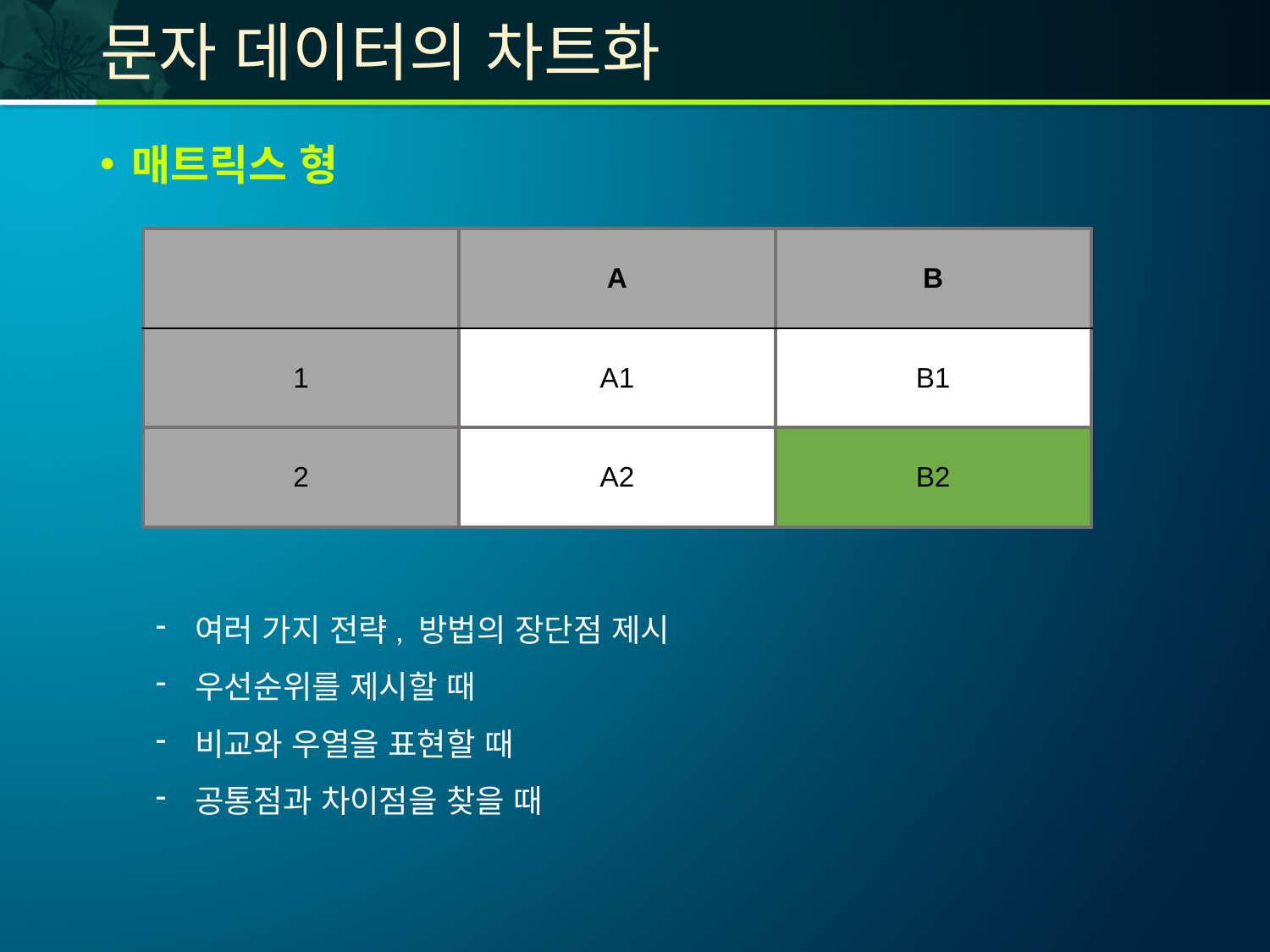

# 문자 데이터의 차트화
매트릭스 형
|  | A | B |
| --- | --- | --- |
| 1 | A1 | B1 |
| 2 | A2 | B2 |
여러 가지 전략, 방법의 장단점 제시
우선순위를 제시할 때
비교와 우열을 표현할 때
공통점과 차이점을 찾을 때